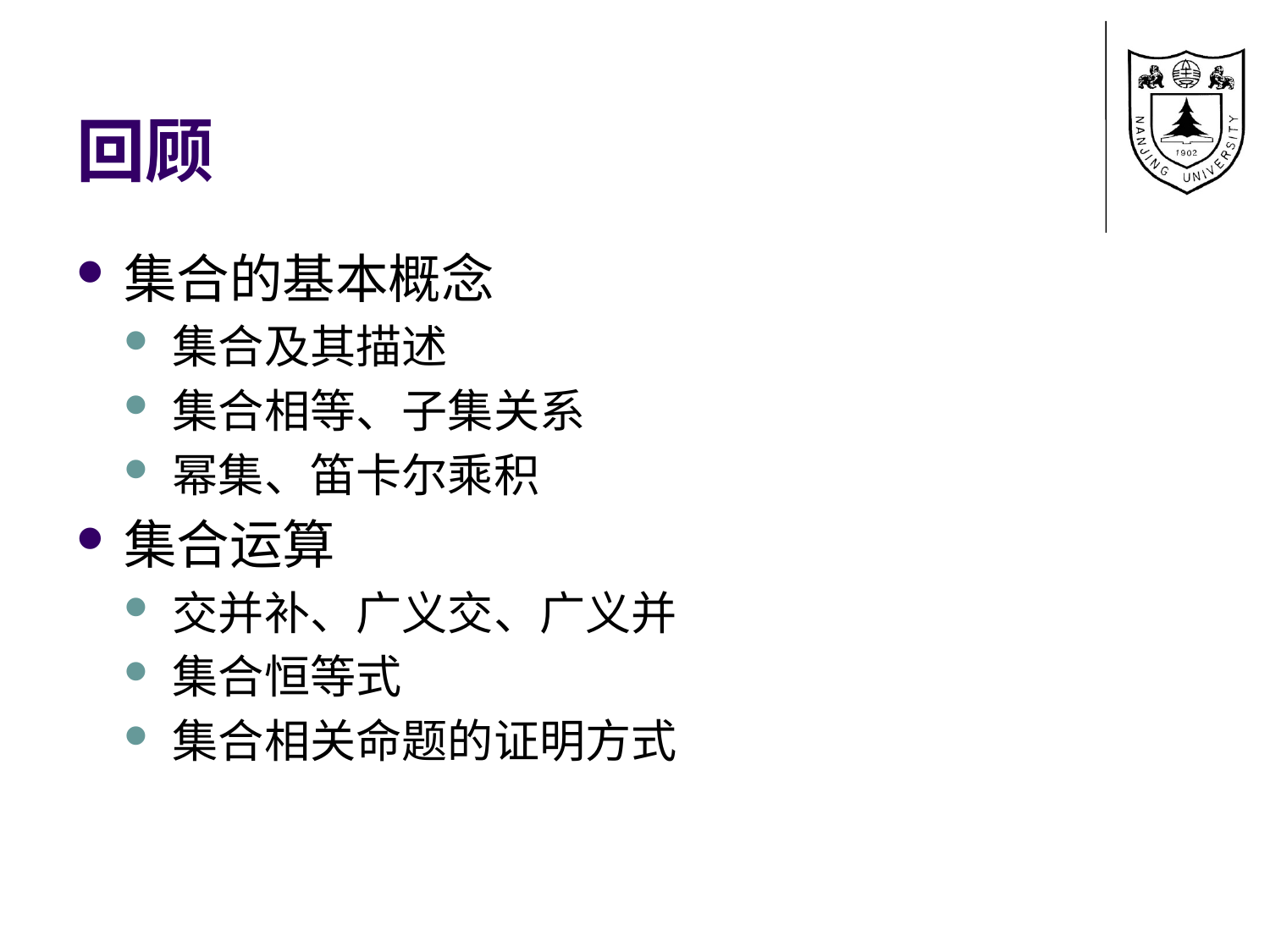

# 回顾
集合的基本概念
集合及其描述
集合相等、子集关系
幂集、笛卡尔乘积
集合运算
交并补、广义交、广义并
集合恒等式
集合相关命题的证明方式